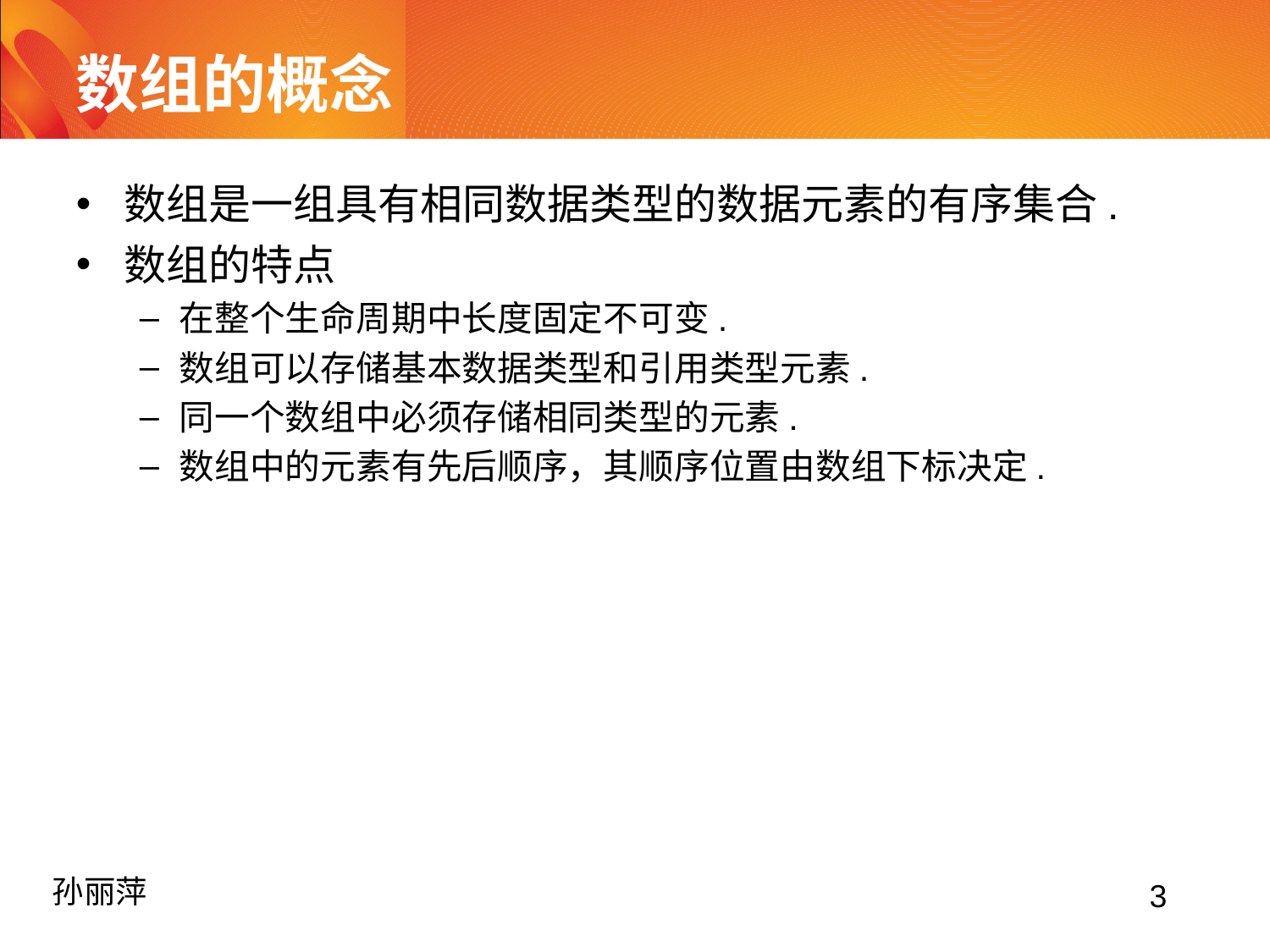

# 数组的概念
数组是一组具有相同数据类型的数据元素的有序集合.
数组的特点
在整个生命周期中长度固定不可变.
数组可以存储基本数据类型和引用类型元素.
同一个数组中必须存储相同类型的元素.
数组中的元素有先后顺序，其顺序位置由数组下标决定.